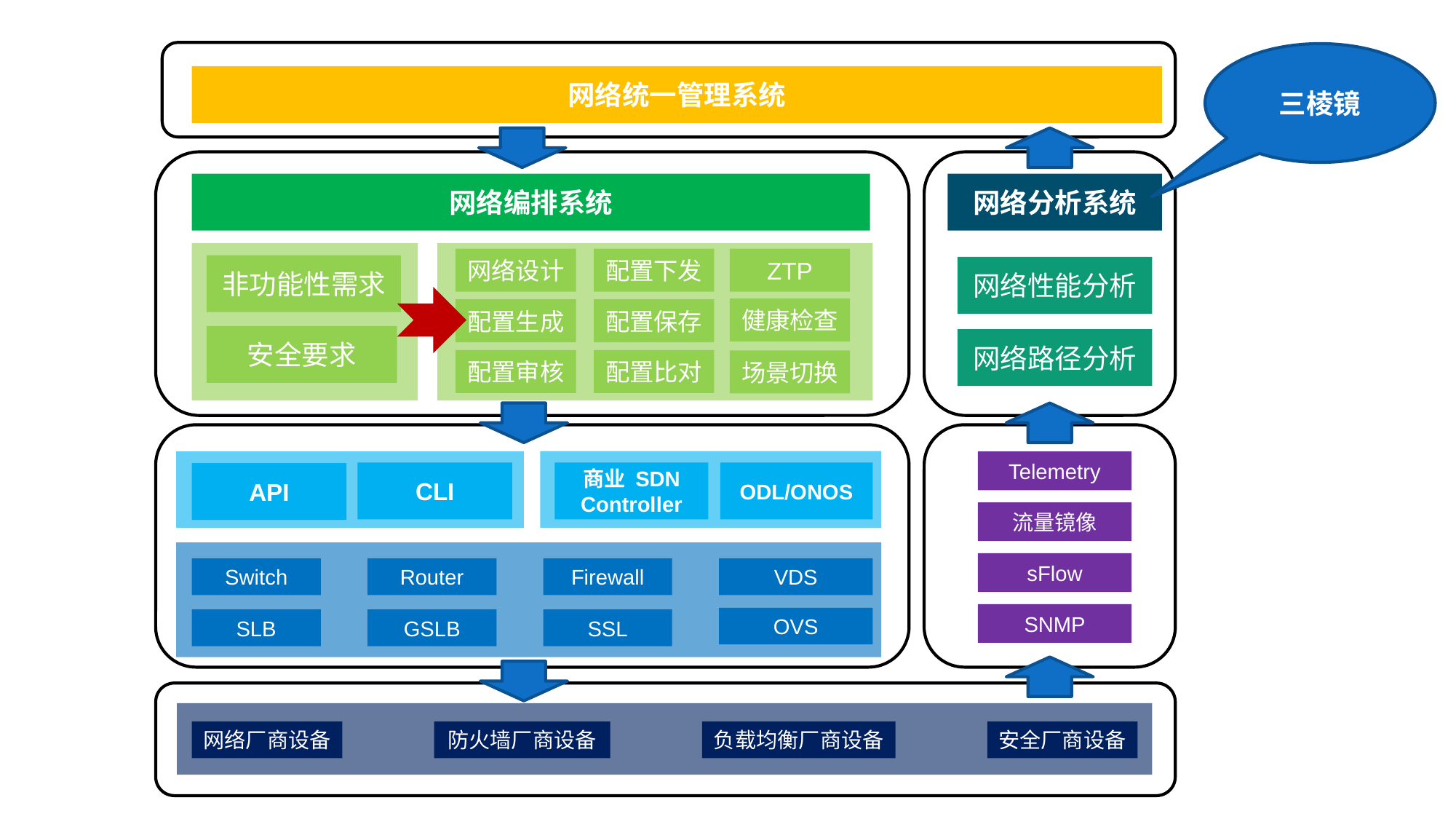

三棱镜
网络统一管理系统

网络编排系统
网络分析系统

网络设计
配置下发
ZTP
非功能性需求
网络性能分析

健康检查
配置生成
配置保存
安全要求
网络路径分析
配置审核
配置比对
场景切换

Telemetry
CLI
商业 SDN Controller
ODL/ONOS
API
流量镜像

sFlow
Router
Firewall
VDS
Switch
SNMP
OVS
SLB
GSLB
SSL

网络厂商设备
防火墙厂商设备
负载均衡厂商设备
安全厂商设备